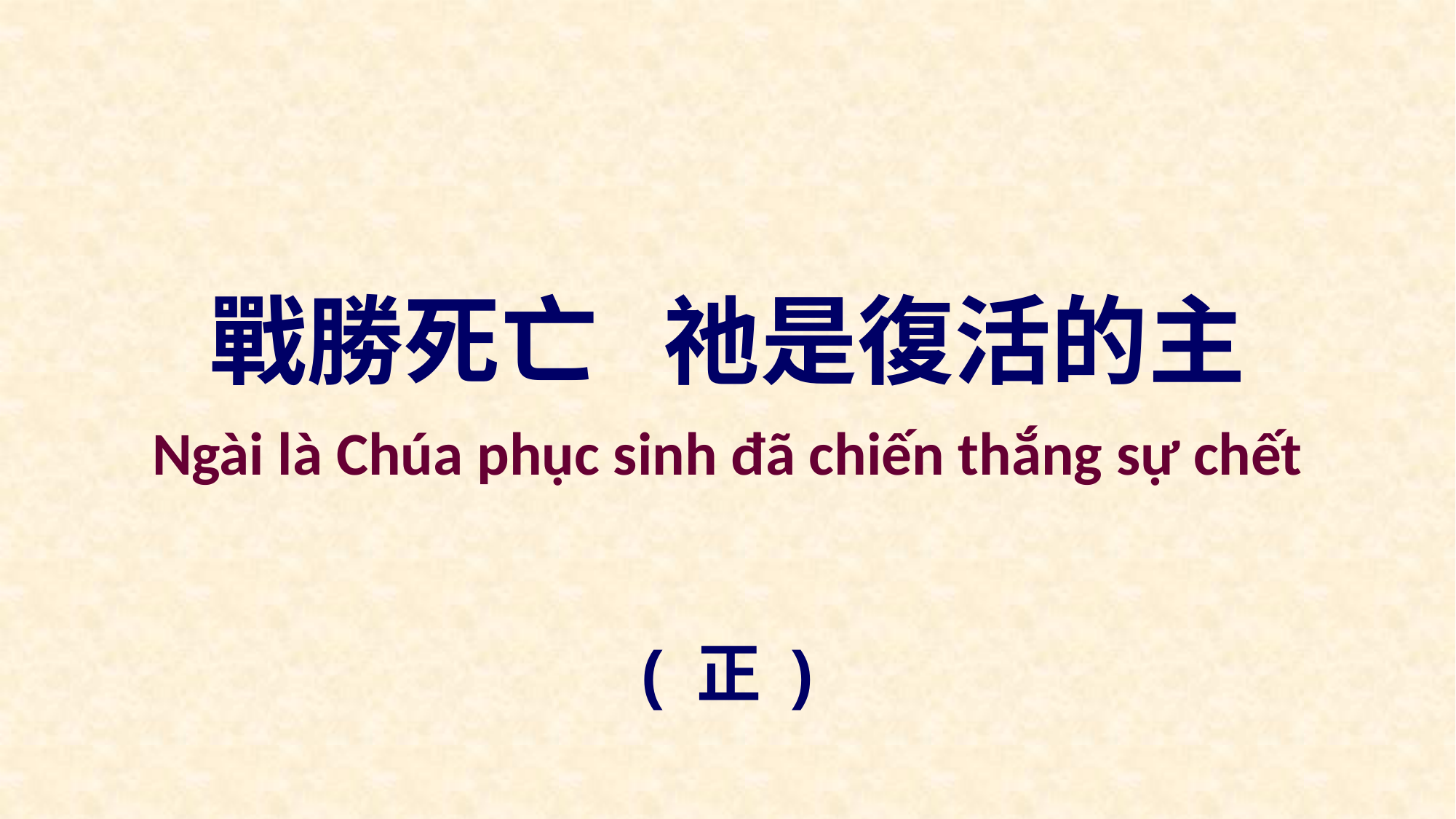

戰勝死亡   祂是復活的主
Ngài là Chúa phục sinh đã chiến thắng sự chết
( 正 )